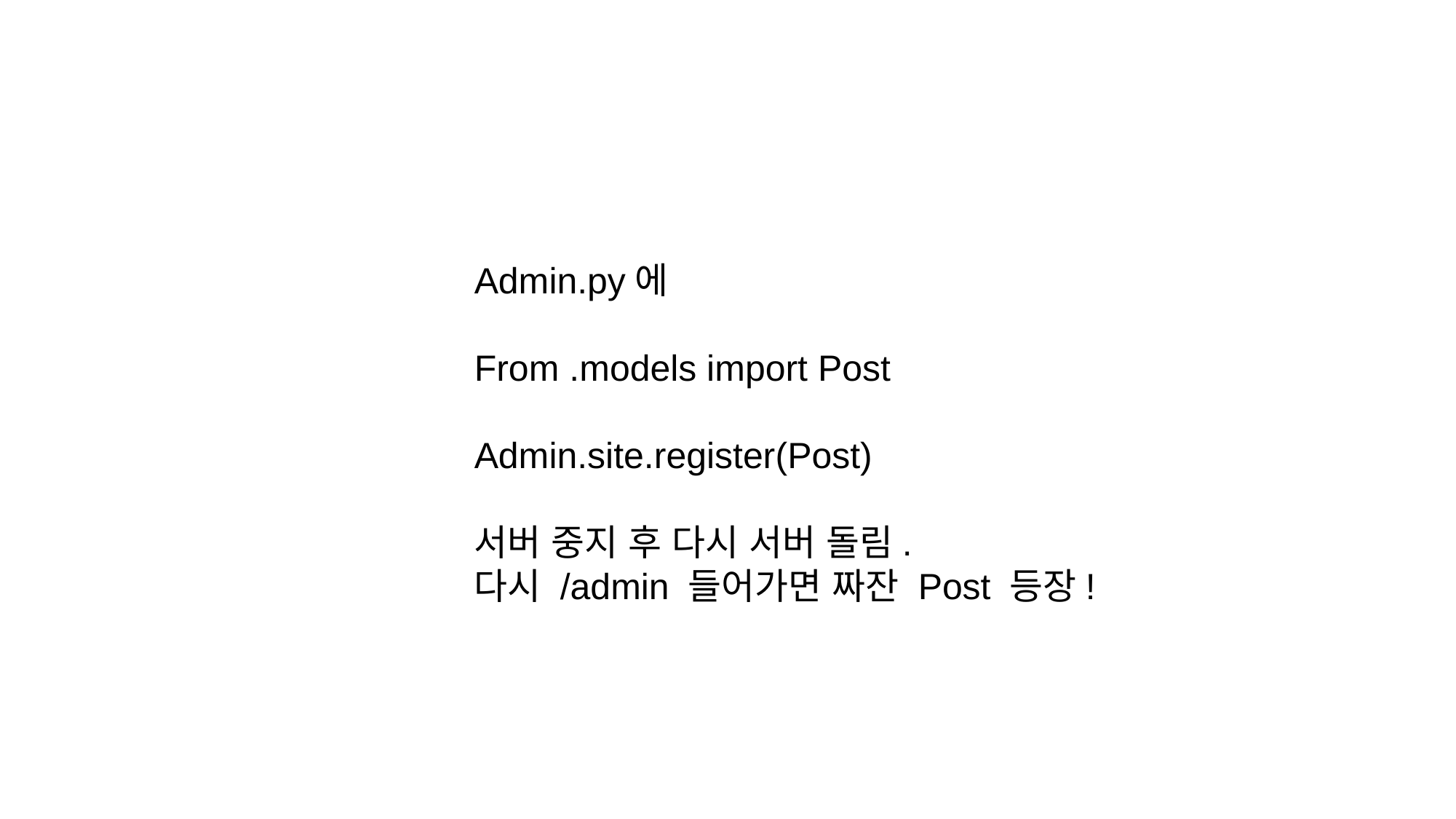

Admin.py에

From .models import Post

Admin.site.register(Post)

서버 중지 후 다시 서버 돌림.
다시 /admin 들어가면 짜잔 Post 등장!